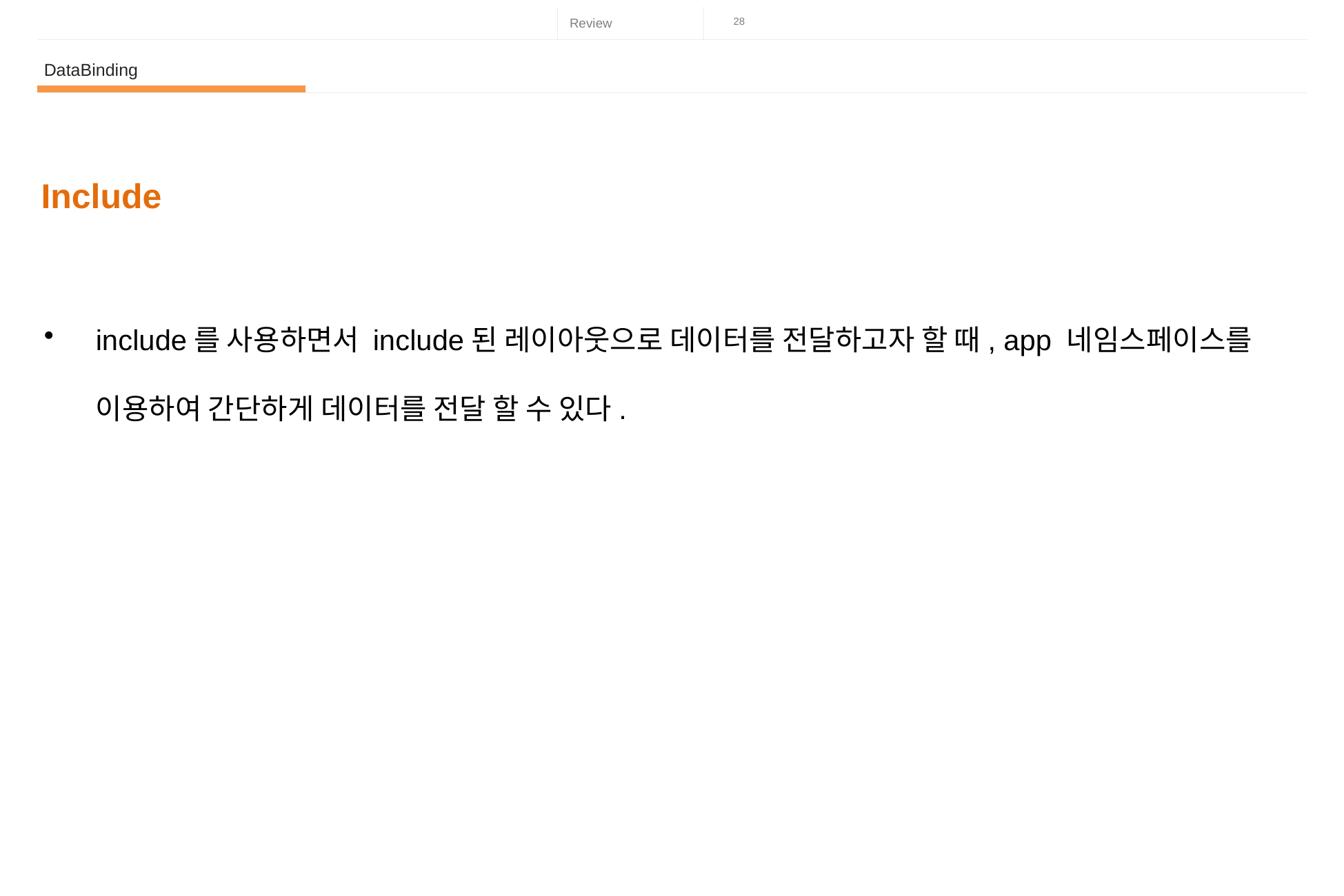

DataBinding
Include
include를 사용하면서 include된 레이아웃으로 데이터를 전달하고자 할 때, app 네임스페이스를 이용하여 간단하게 데이터를 전달 할 수 있다.